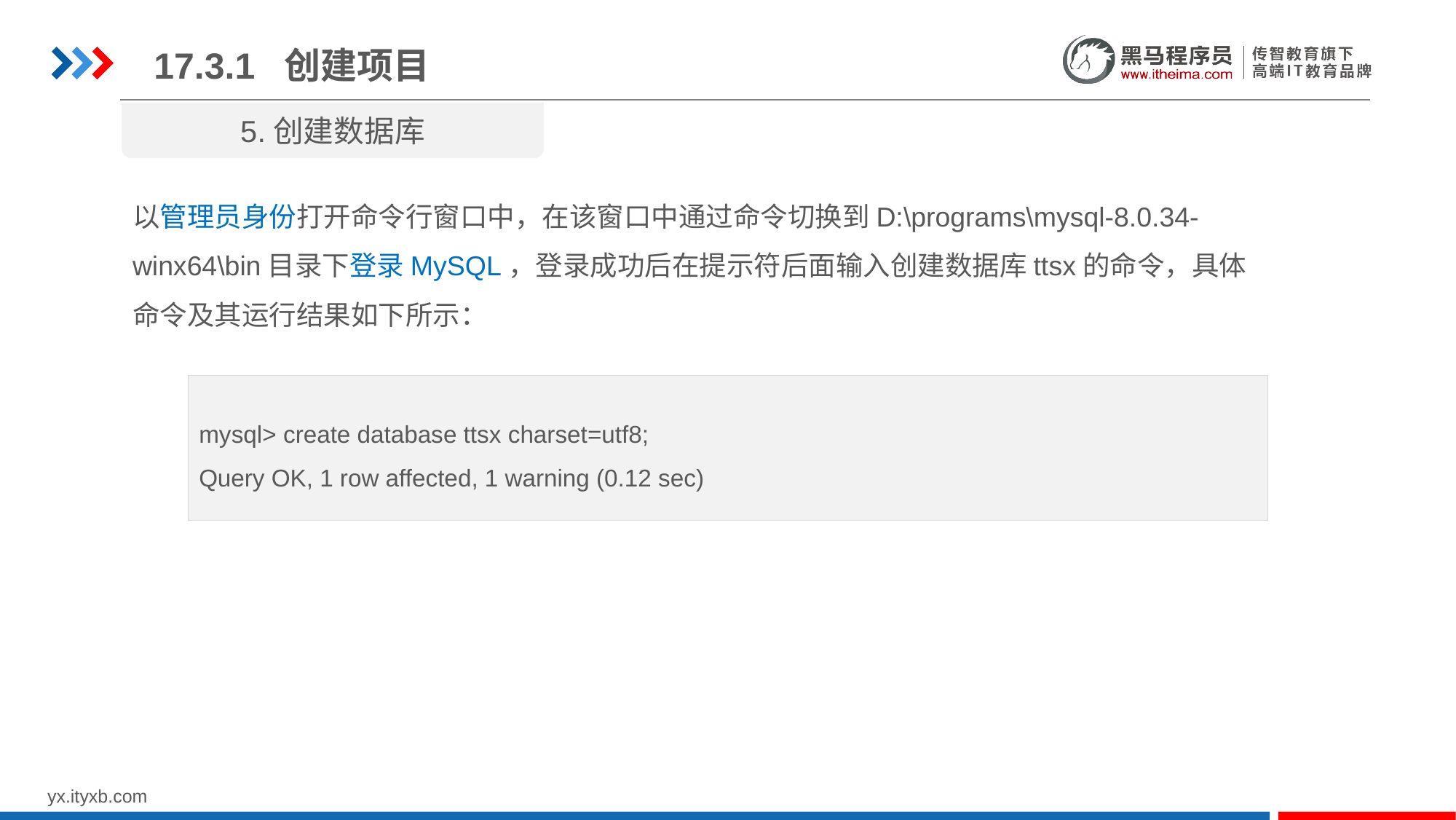

17.3.1  创建项目

5.创建数据库
以管理员身份打开命令行窗口中，在该窗口中通过命令切换到D:\programs\mysql-8.0.34-winx64\bin目录下登录MySQL，登录成功后在提示符后面输入创建数据库ttsx的命令，具体命令及其运行结果如下所示：
mysql> create database ttsx charset=utf8;
Query OK, 1 row affected, 1 warning (0.12 sec)